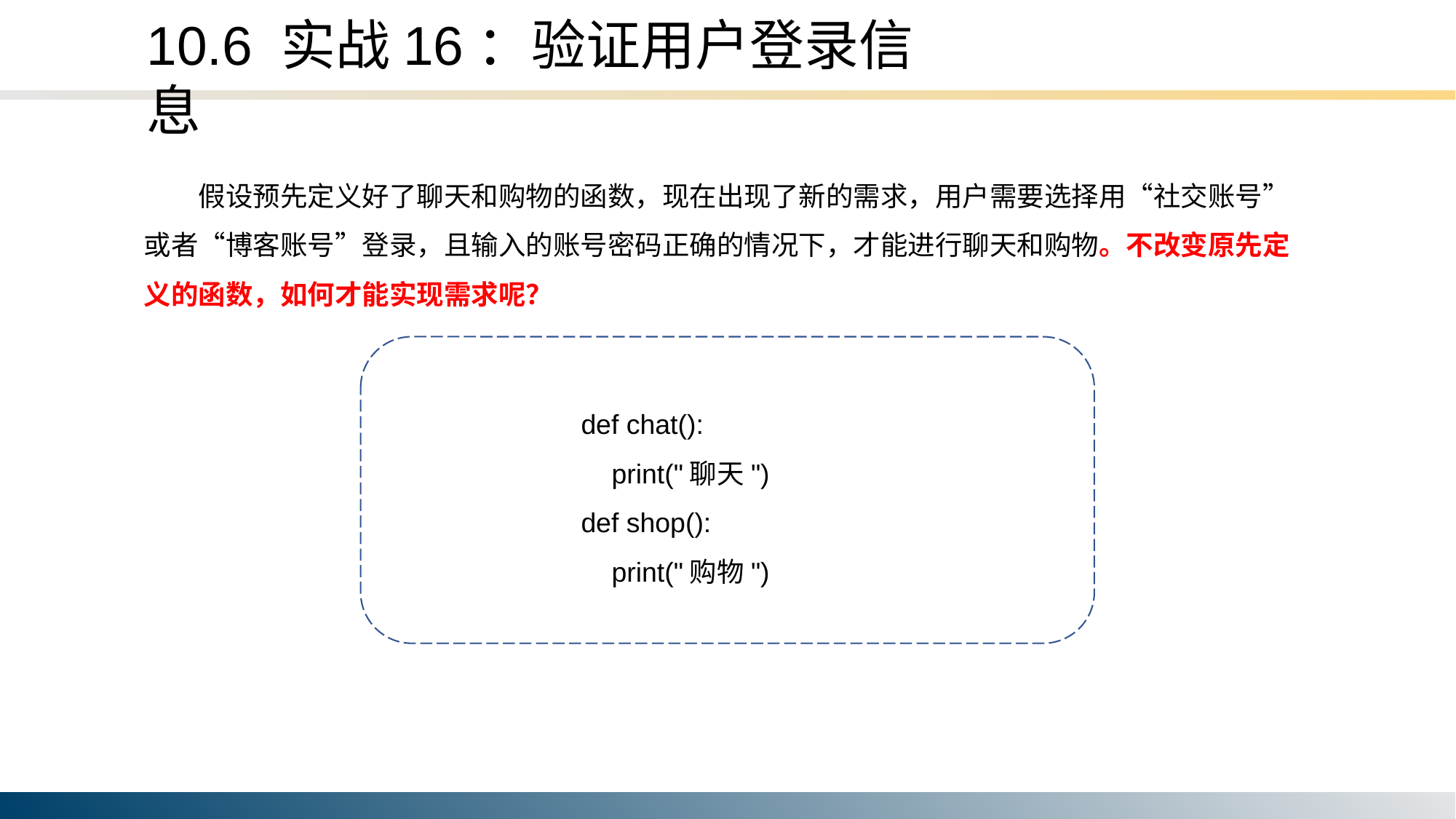

10.6 实战16：验证用户登录信息
假设预先定义好了聊天和购物的函数，现在出现了新的需求，用户需要选择用“社交账号”或者“博客账号”登录，且输入的账号密码正确的情况下，才能进行聊天和购物。不改变原先定义的函数，如何才能实现需求呢？

def chat():
    print("聊天")
def shop():
    print("购物")